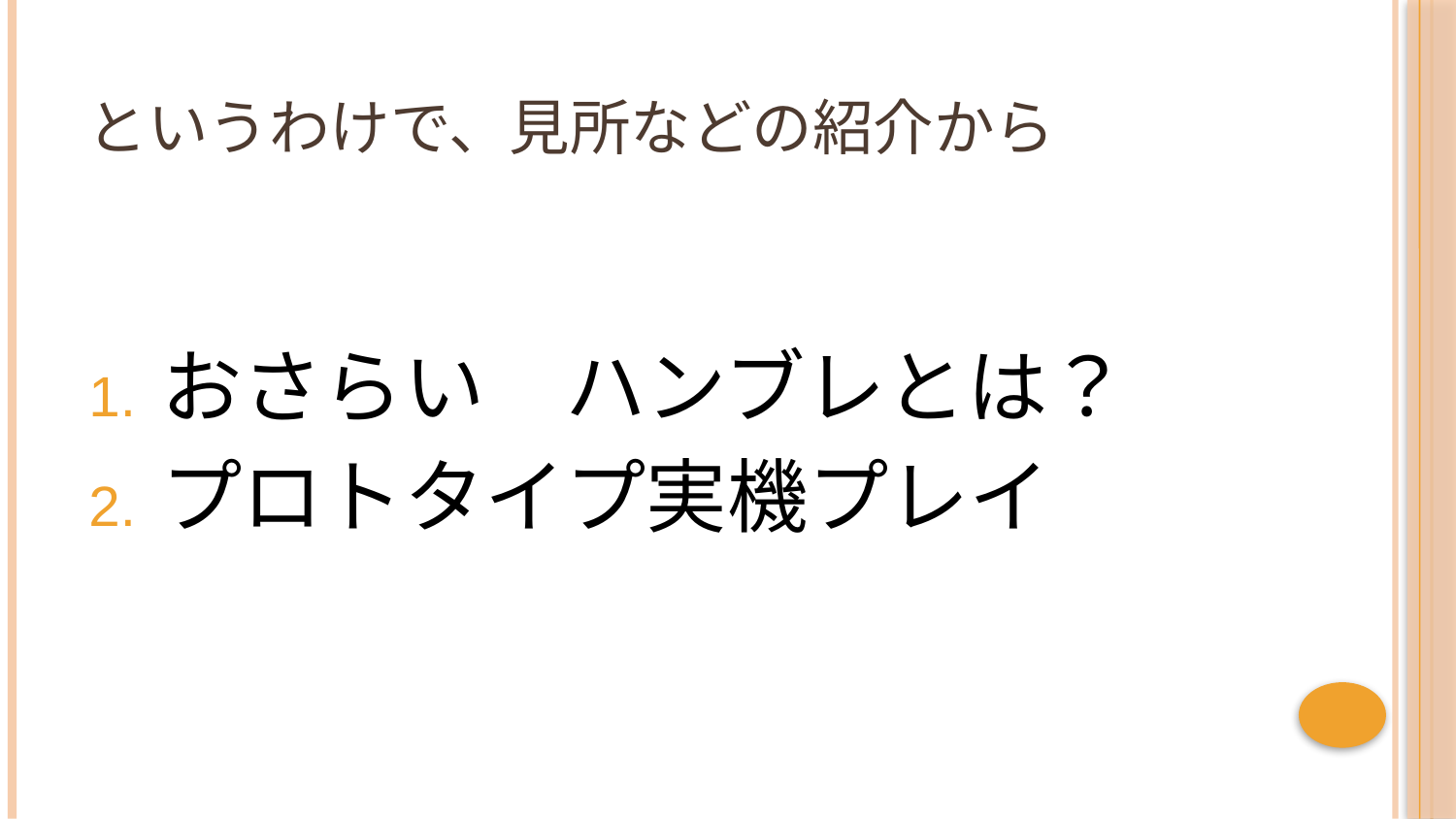

# というわけで、見所などの紹介から
おさらい　ハンブレとは？
プロトタイプ実機プレイ